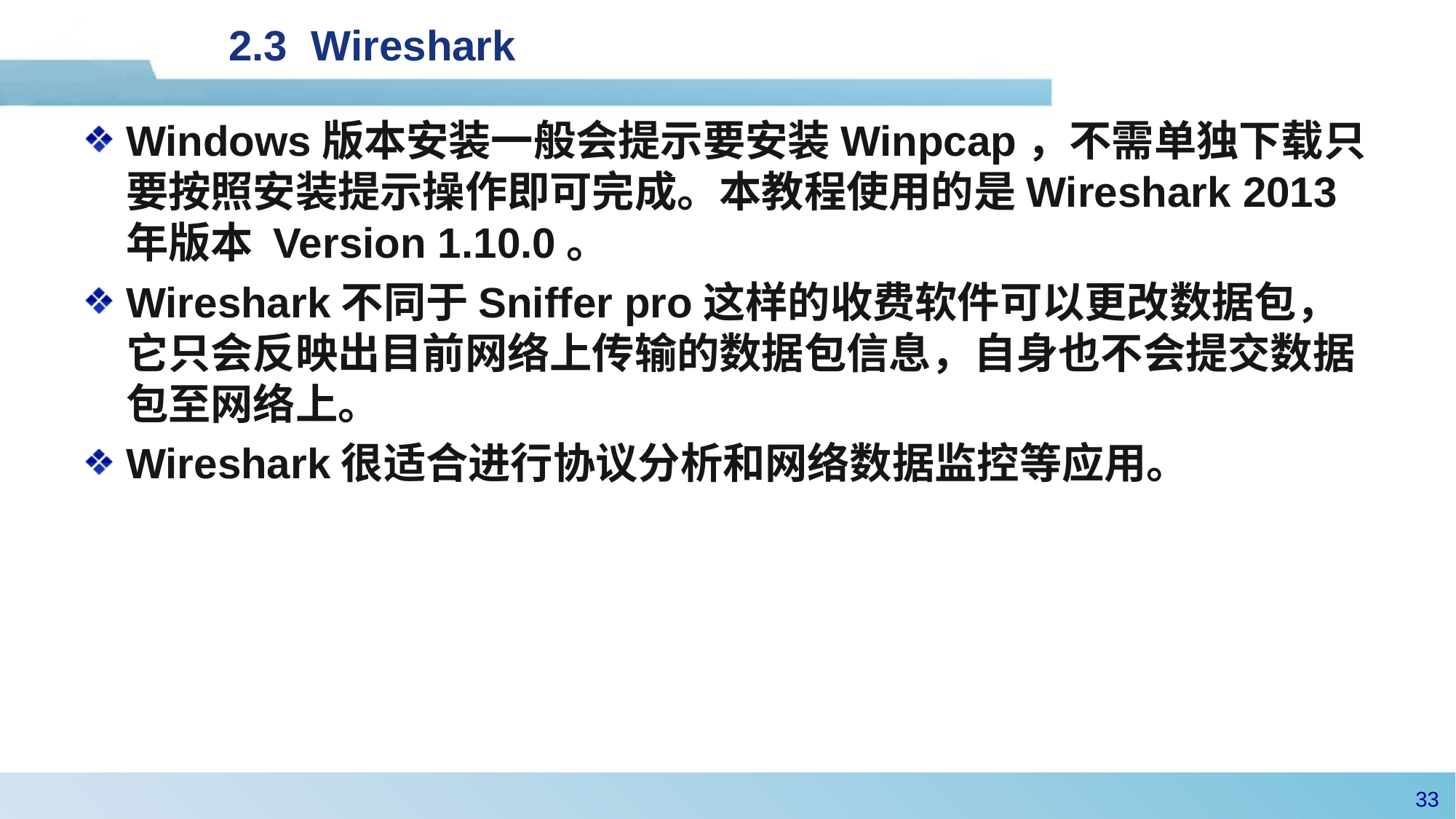

#
2.3  Wireshark
Windows版本安装一般会提示要安装Winpcap，不需单独下载只要按照安装提示操作即可完成。本教程使用的是Wireshark 2013年版本 Version 1.10.0。
Wireshark不同于Sniffer pro这样的收费软件可以更改数据包，它只会反映出目前网络上传输的数据包信息，自身也不会提交数据包至网络上。
Wireshark很适合进行协议分析和网络数据监控等应用。
33